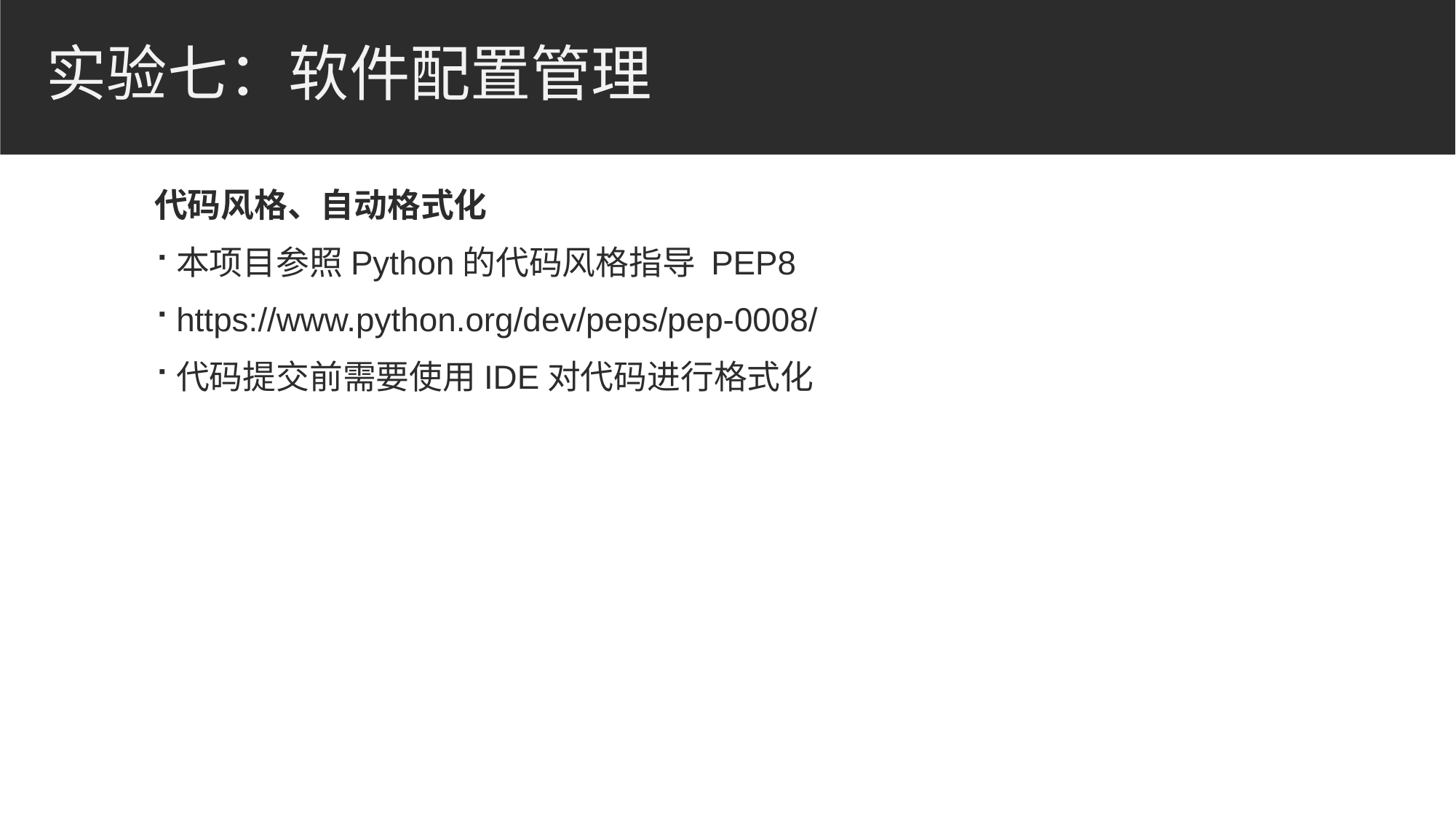

# 实验七：软件配置管理
代码风格、自动格式化
本项目参照Python的代码风格指导 PEP8
https://www.python.org/dev/peps/pep-0008/
代码提交前需要使用IDE对代码进行格式化